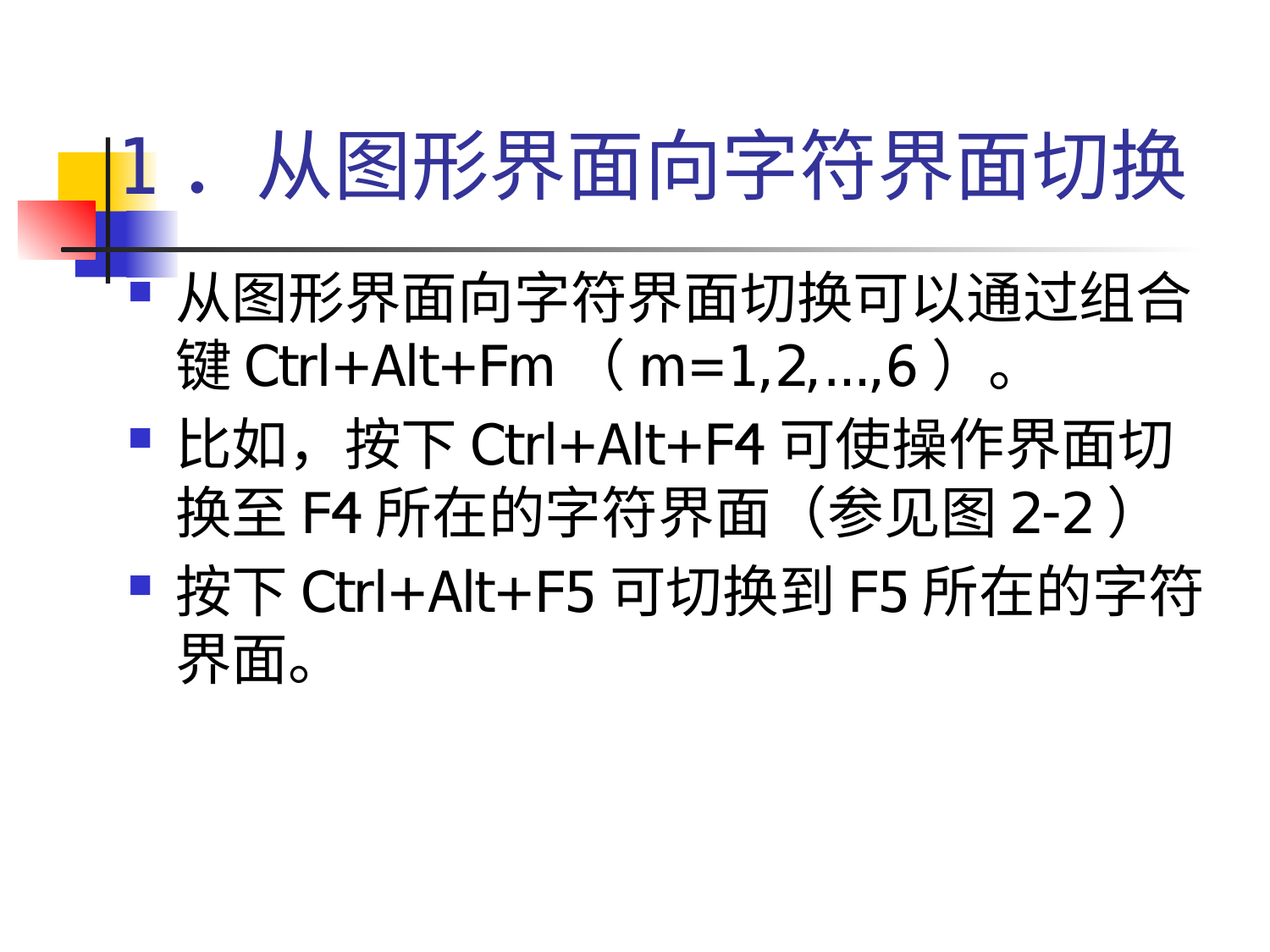

# 1．从图形界面向字符界面切换
从图形界面向字符界面切换可以通过组合键Ctrl+Alt+Fm（m=1,2,…,6）。
比如，按下Ctrl+Alt+F4可使操作界面切换至F4所在的字符界面（参见图2-2）
按下Ctrl+Alt+F5可切换到F5所在的字符界面。